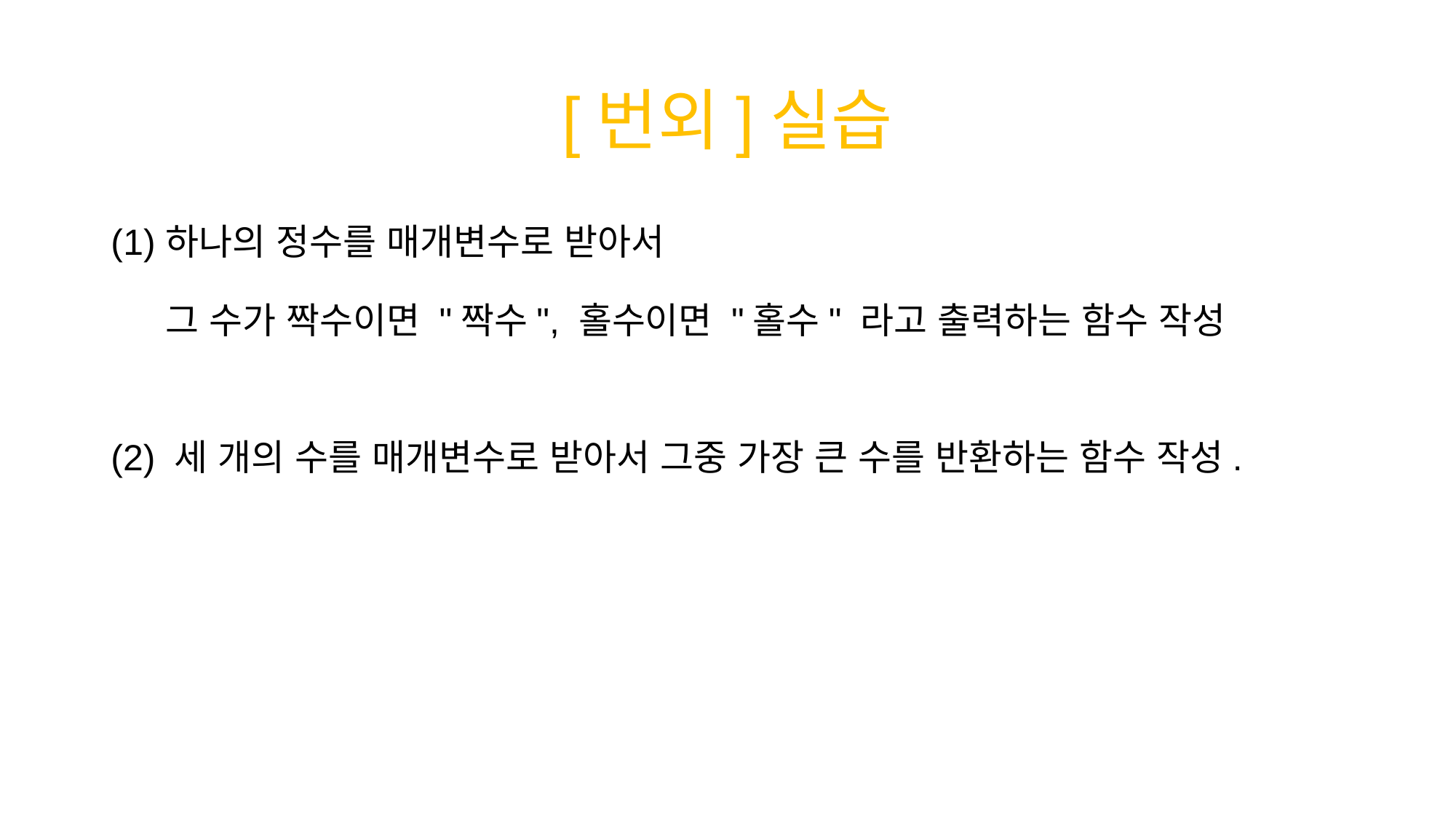

# [번외]실습
하나의 정수를 매개변수로 받아서
그 수가 짝수이면 "짝수", 홀수이면 "홀수" 라고 출력하는 함수 작성
(2) 세 개의 수를 매개변수로 받아서 그중 가장 큰 수를 반환하는 함수 작성.